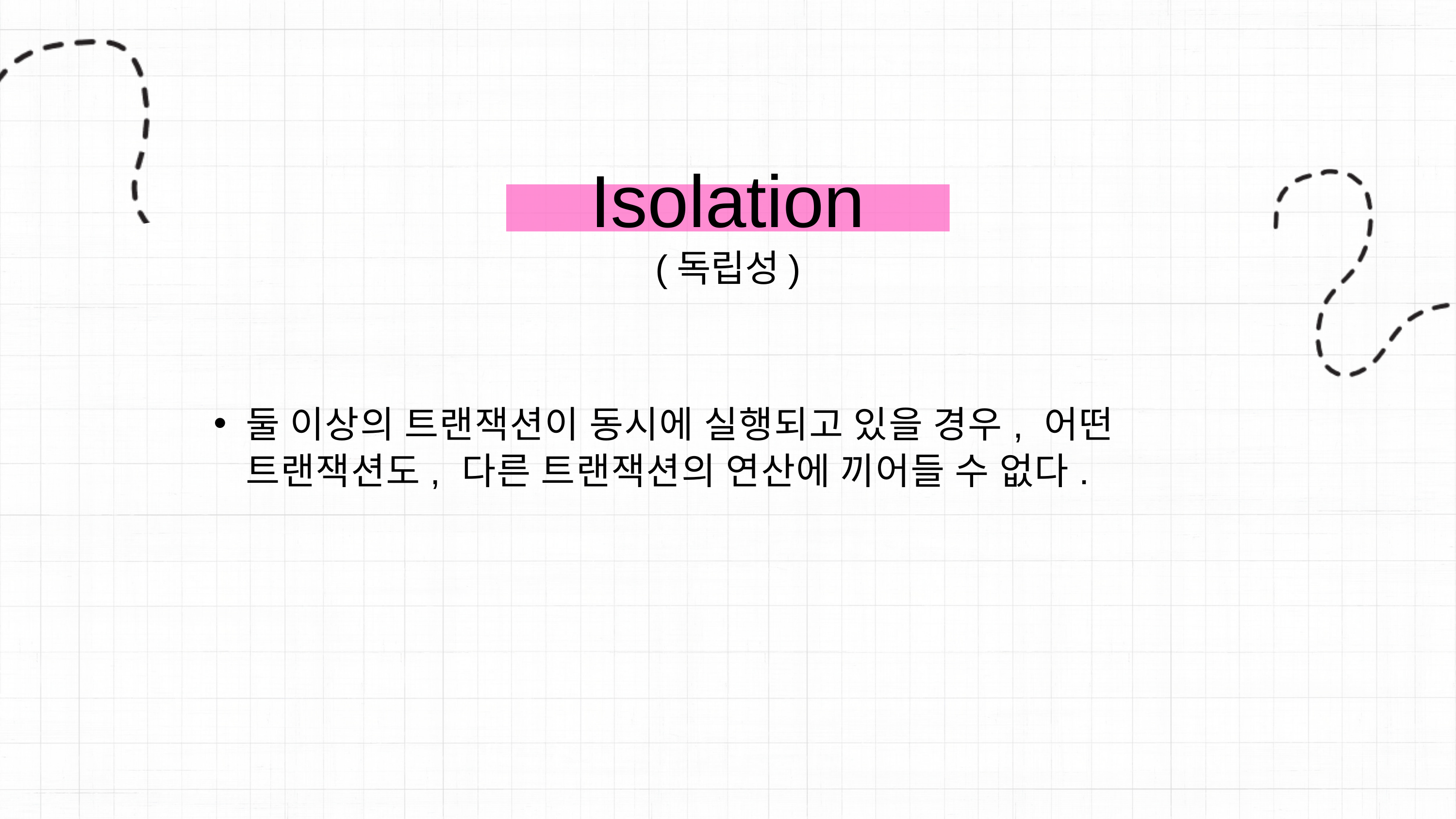

Isolation

(독립성)
둘 이상의 트랜잭션이 동시에 실행되고 있을 경우, 어떤 트랜잭션도, 다른 트랜잭션의 연산에 끼어들 수 없다.